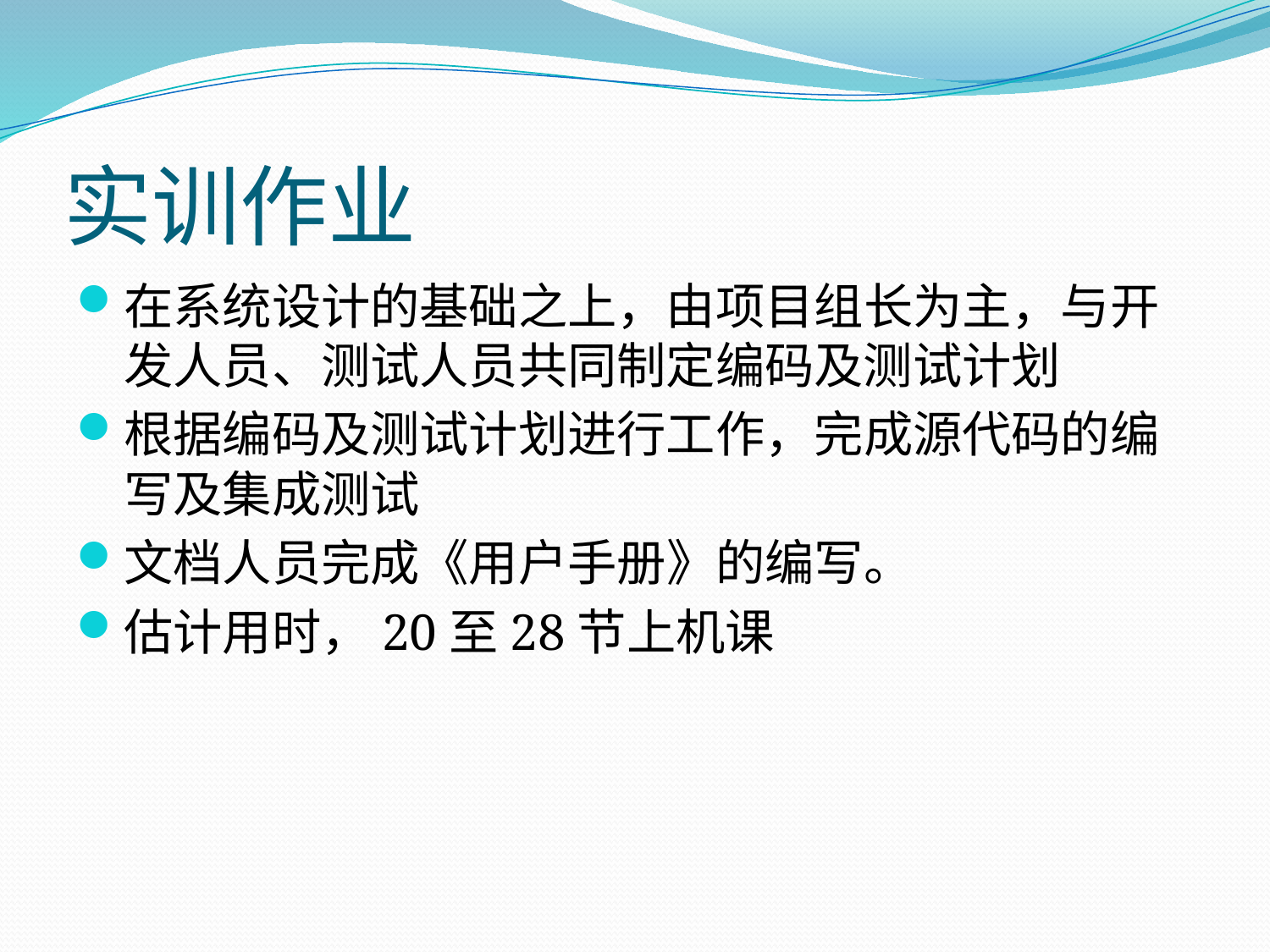

# 实训作业
在系统设计的基础之上，由项目组长为主，与开发人员、测试人员共同制定编码及测试计划
根据编码及测试计划进行工作，完成源代码的编写及集成测试
文档人员完成《用户手册》的编写。
估计用时，20至28节上机课